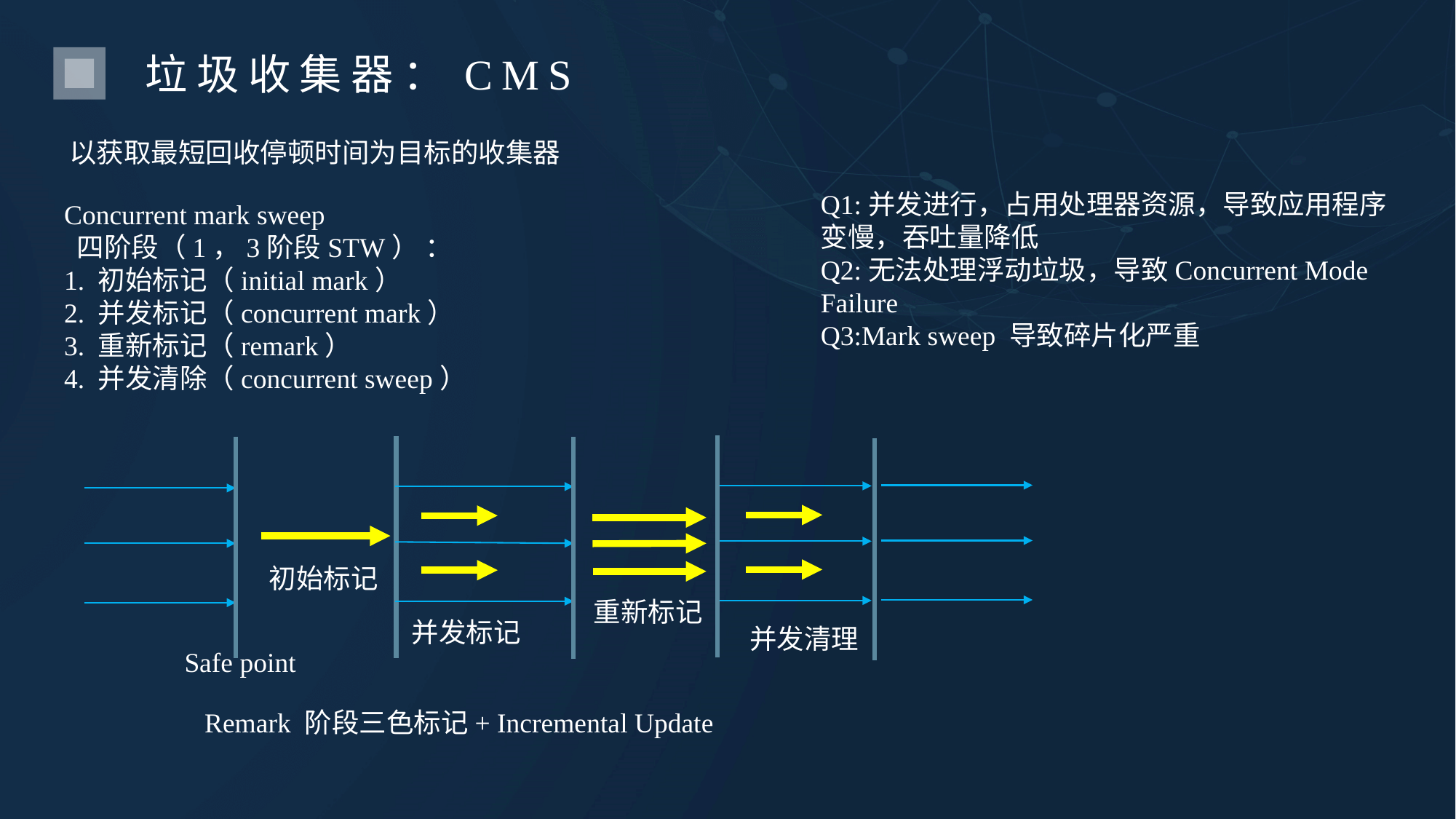

垃圾收集器：CMS

以获取最短回收停顿时间为目标的收集器
Q1:并发进行，占用处理器资源，导致应用程序变慢，吞吐量降低
Q2:无法处理浮动垃圾，导致Concurrent Mode Failure
Q3:Mark sweep 导致碎片化严重
Concurrent mark sweep
 四阶段（1，3阶段STW） ：
1. 初始标记（initial mark）
2. 并发标记（concurrent mark）
3. 重新标记（remark）
4. 并发清除（concurrent sweep）
初始标记
重新标记
并发标记
并发清理
Safe point
Remark 阶段三色标记+ Incremental Update